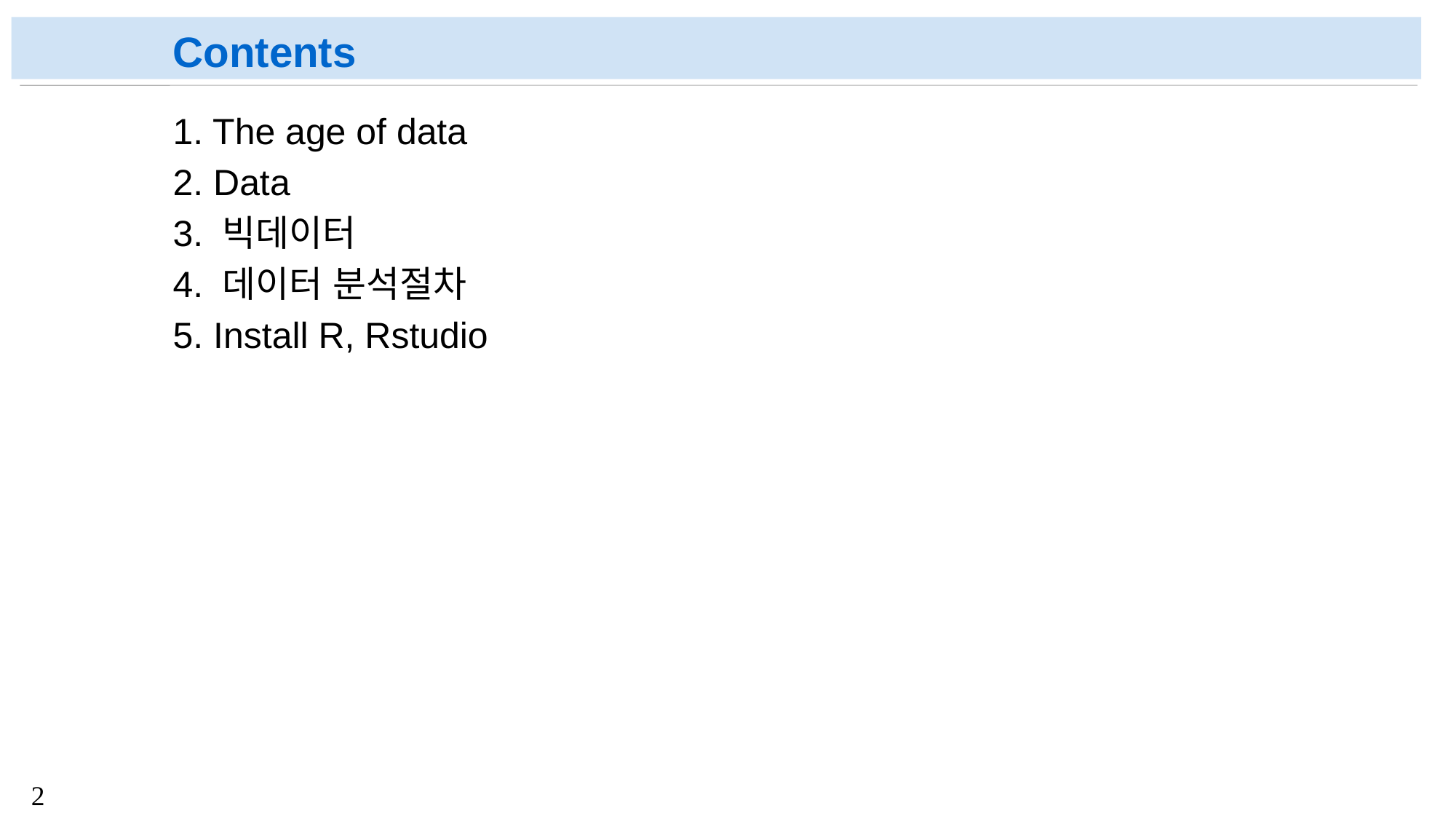

# Contents
1. The age of data
2. Data
3. 빅데이터
4. 데이터 분석절차
5. Install R, Rstudio